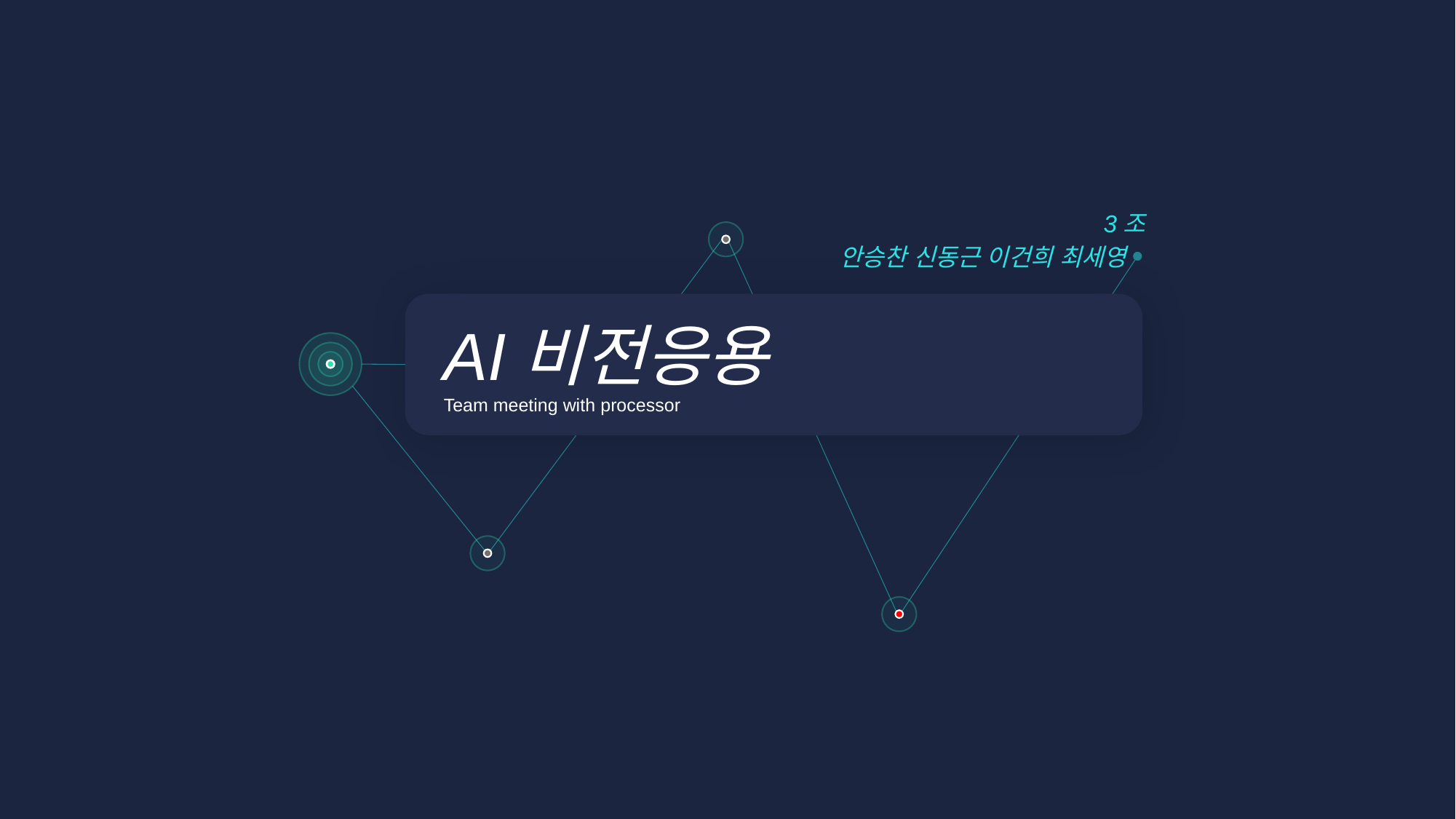

3조

안승찬 신동근 이건희 최세영
AI비전응용
Team meeting with processor